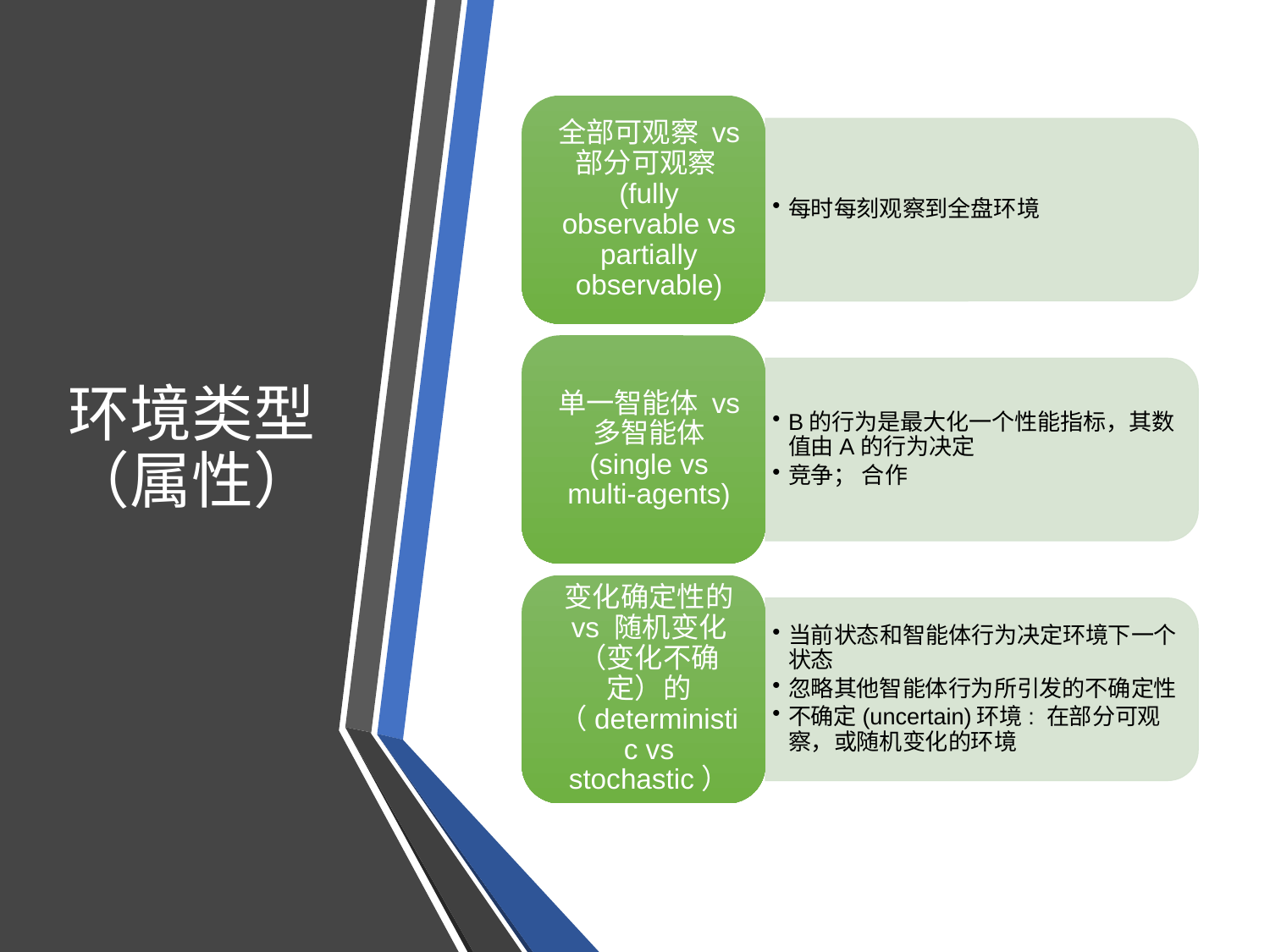

# 环境类型（属性）
每时每刻观察到全盘环境
全部可观察 vs 部分可观察(fully observable vs partially observable)
B的行为是最大化一个性能指标，其数值由A的行为决定
竞争； 合作
单一智能体 vs 多智能体 (single vs multi-agents)
当前状态和智能体行为决定环境下一个状态
忽略其他智能体行为所引发的不确定性
不确定(uncertain)环境: 在部分可观察，或随机变化的环境
变化确定性的 vs 随机变化（变化不确定）的（deterministic vs stochastic）